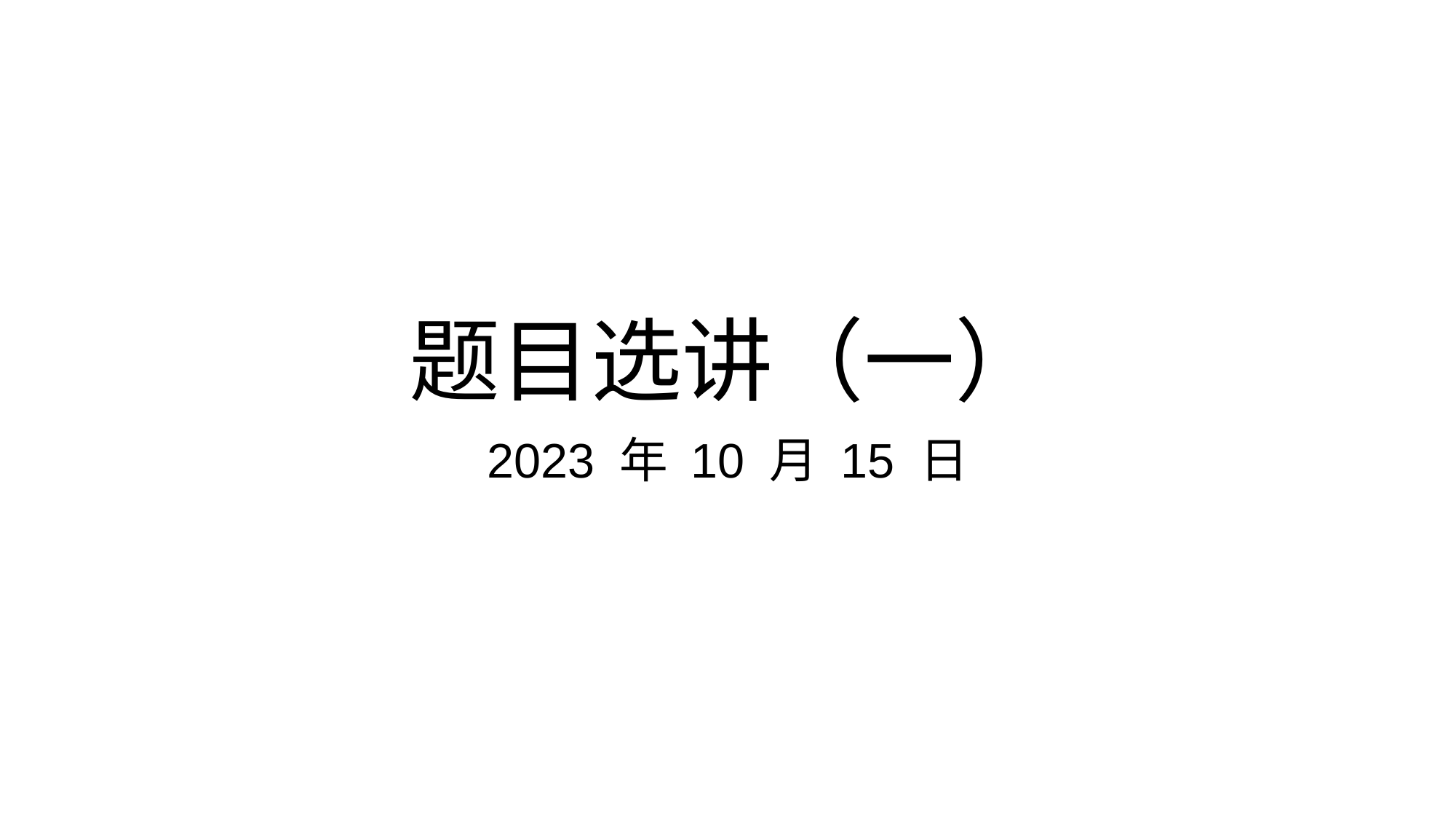

# 题目选讲（一）
2023 年 10 月 15 日